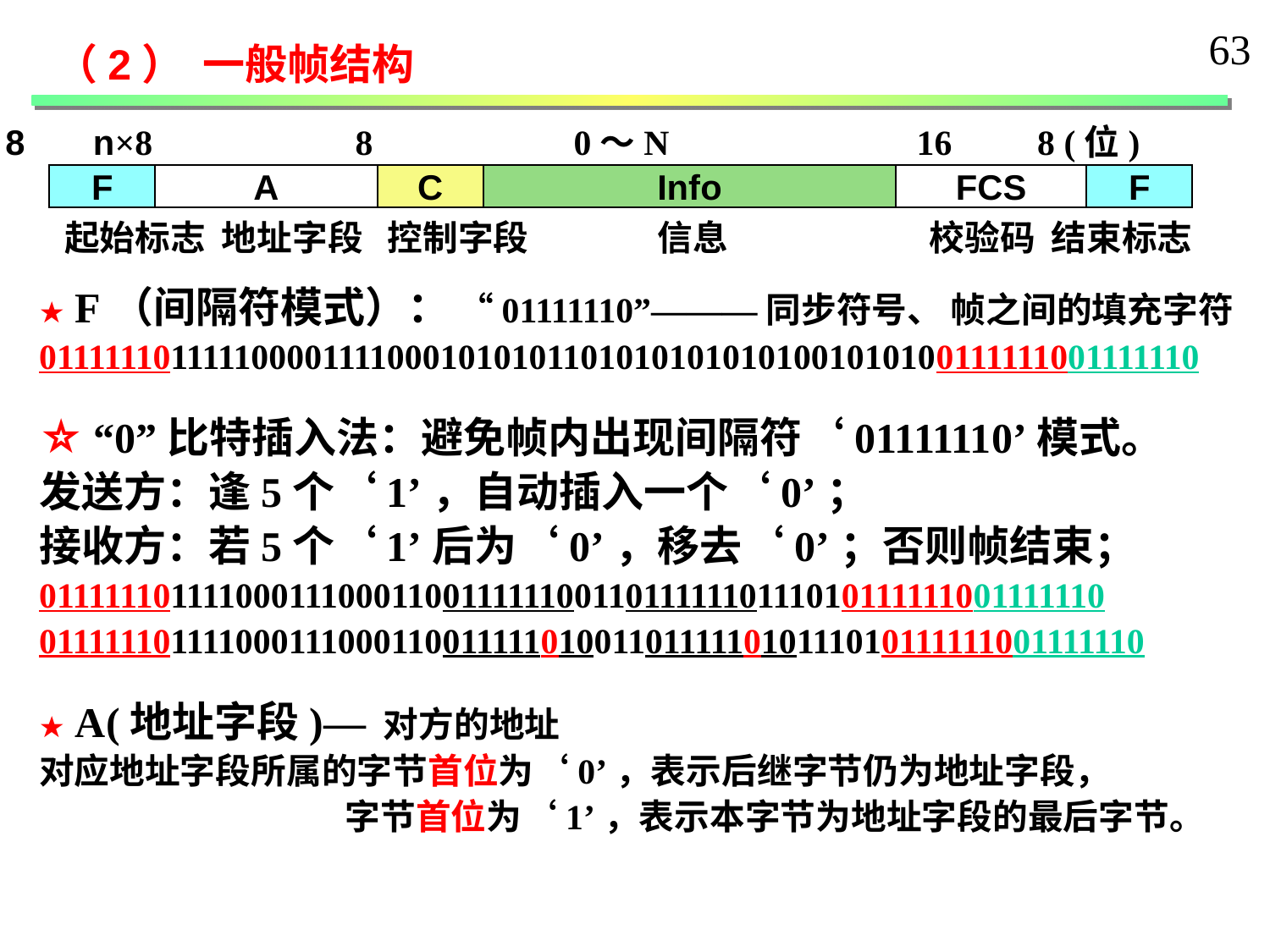

63
（2）  一般帧结构

  8       n×8	             8	         0～N	                   16	    8 (位)
F
A
C
Info
FCS
F
起始标志  地址字段   控制字段                信息                         校验码  结束标志
★ F（间隔符模式）： “01111110”———同步符号、 帧之间的填充字符
01111110111110000111100010101011010101010101001010100111111001111110

☆ “0”比特插入法：避免帧内出现间隔符‘01111110’模式。
发送方：逢5个‘1’，自动插入一个‘0’；
接收方：若5个‘1’后为‘0’，移去‘0’；否则帧结束；
0111111011110001110001100111111001101111110111010111111001111110
011111101111000111000110011111010011011111010111010111111001111110

★ A(地址字段)— 对方的地址
对应地址字段所属的字节首位为‘0’，表示后继字节仍为地址字段，
                                     字节首位为‘1’，表示本字节为地址字段的最后字节。